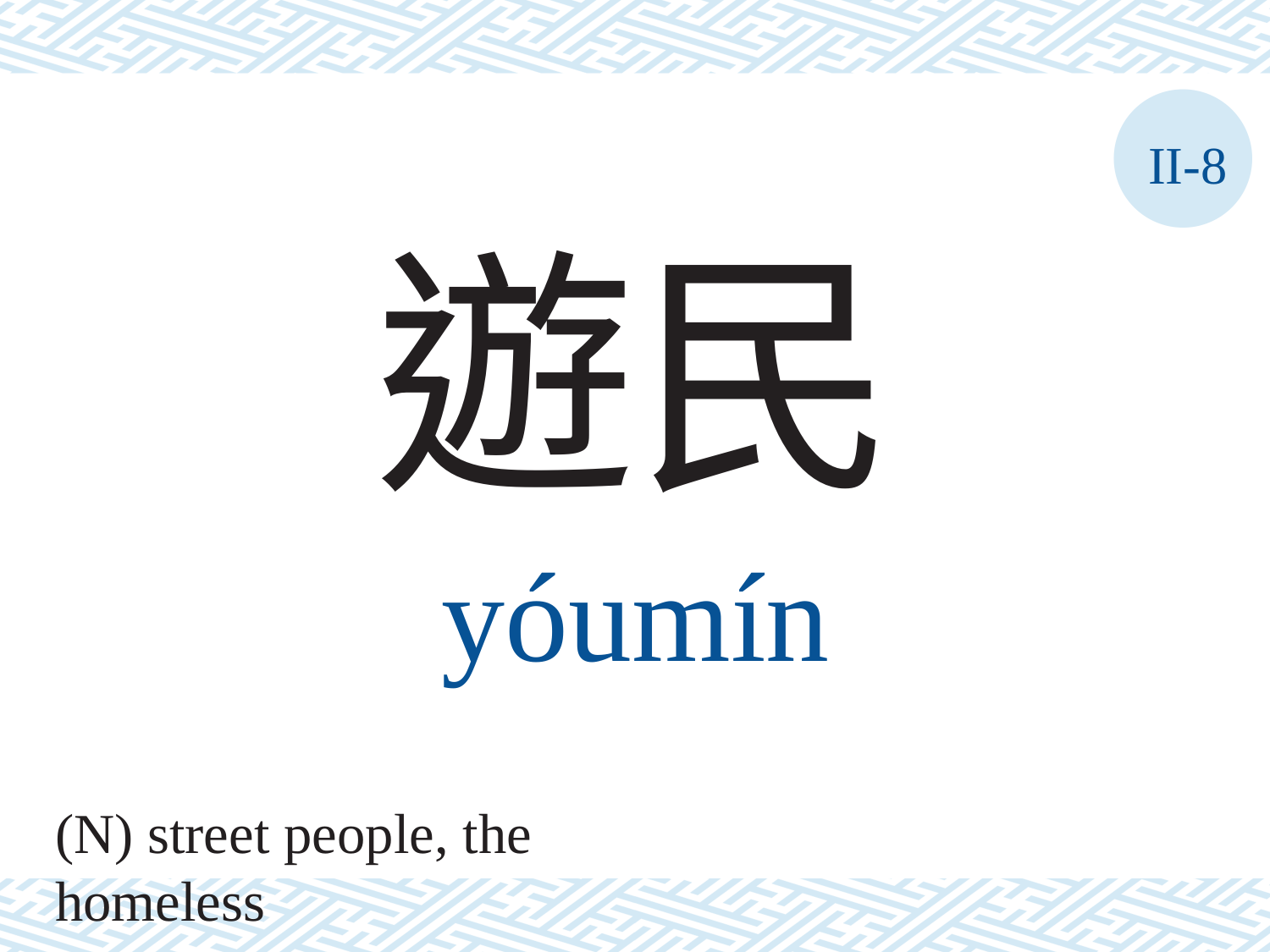

II-8
遊民
yóumín
(N) street people, the homeless